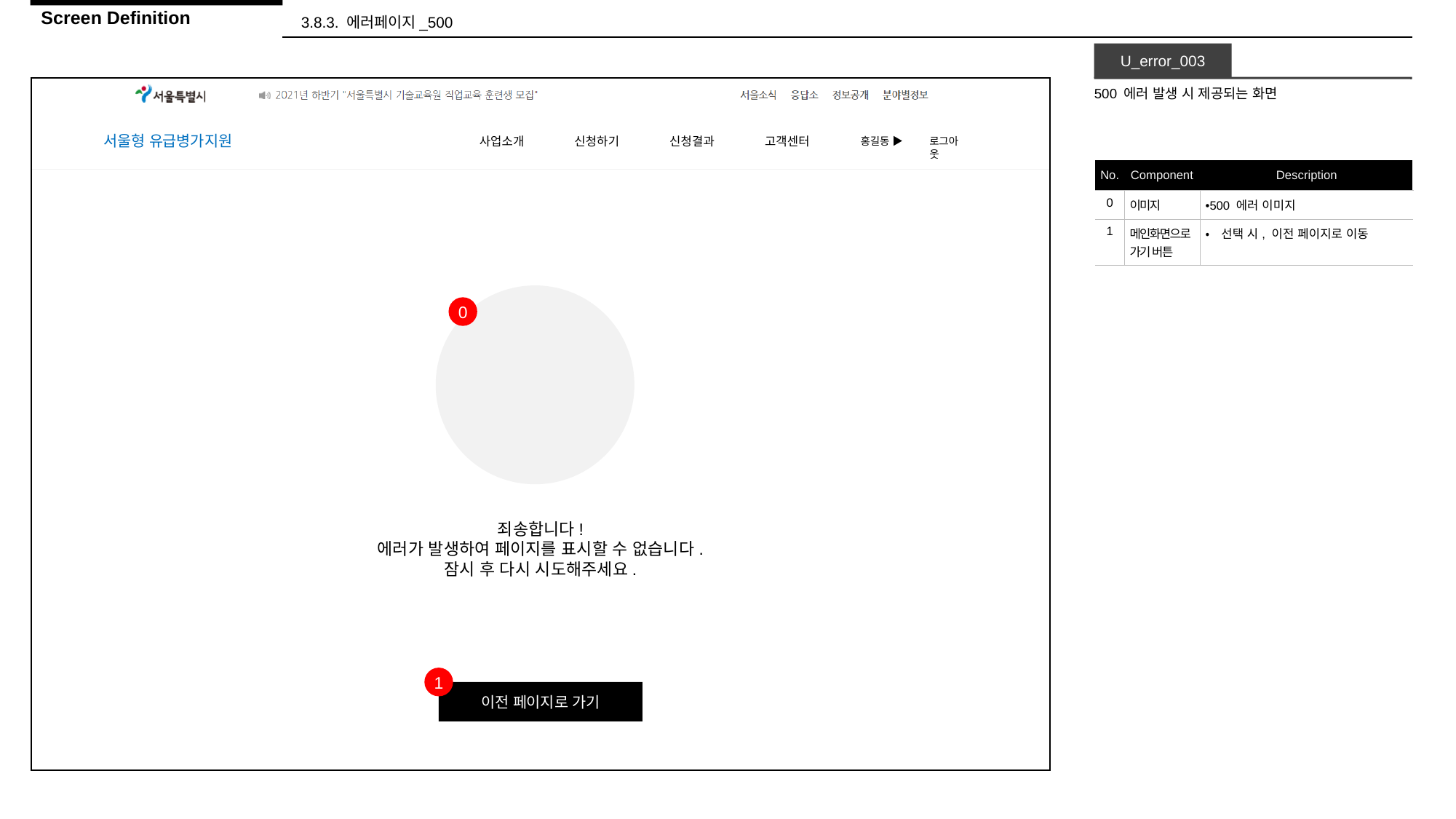

Screen Definition
3.8.3. 에러페이지_500
U_error_003

500 에러 발생 시 제공되는 화면
| No. | Component | Description |
| --- | --- | --- |
| 0 | 이미지 | •500 에러 이미지 |
| 1 | 메인화면으로 가기 버튼 | •선택 시, 이전 페이지로 이동 |

0
죄송합니다!
에러가 발생하여 페이지를 표시할 수 없습니다.
잠시 후 다시 시도해주세요.
1
이전 페이지로 가기